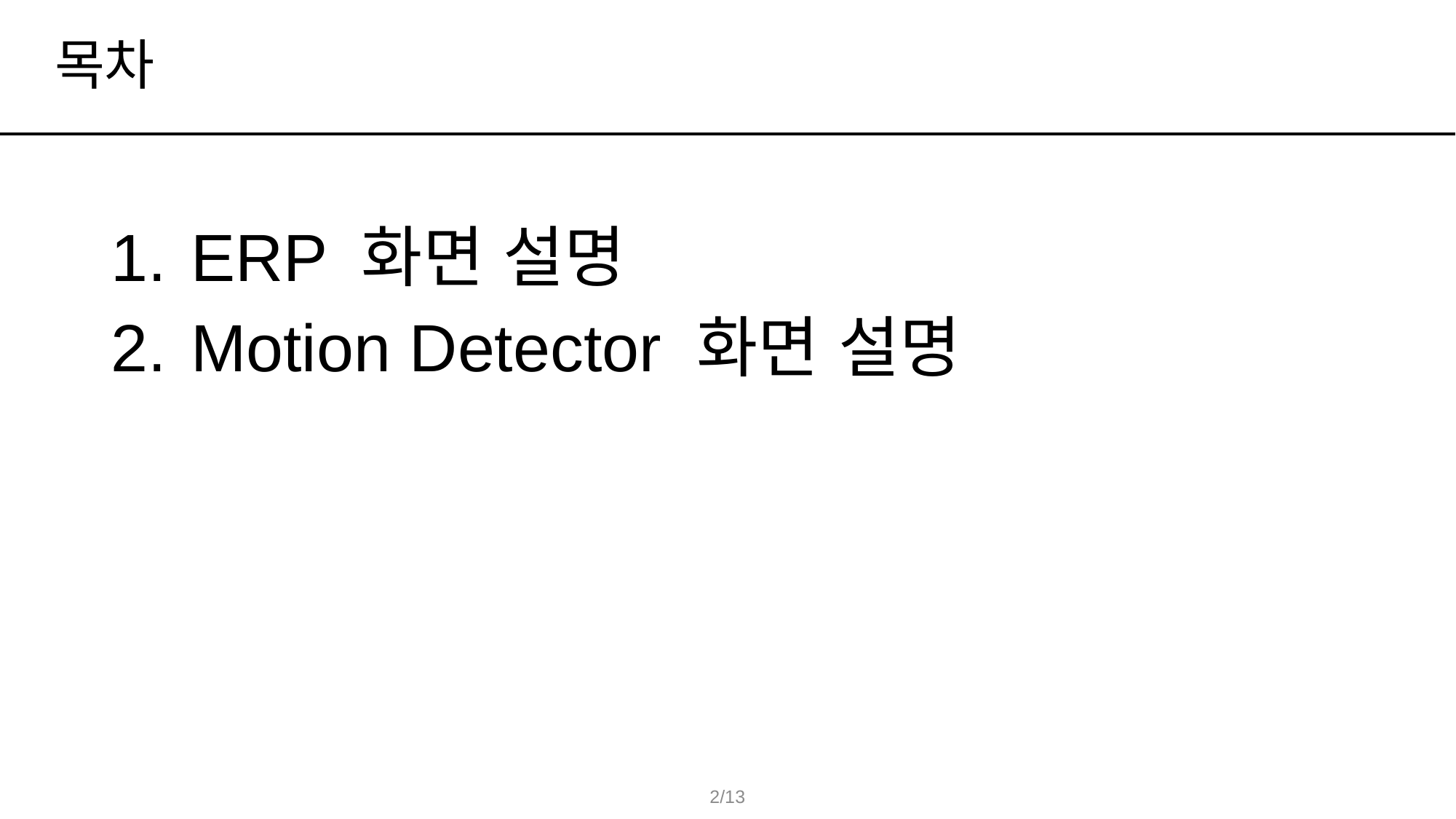

# 목차
 ERP 화면 설명
 Motion Detector 화면 설명
2/13